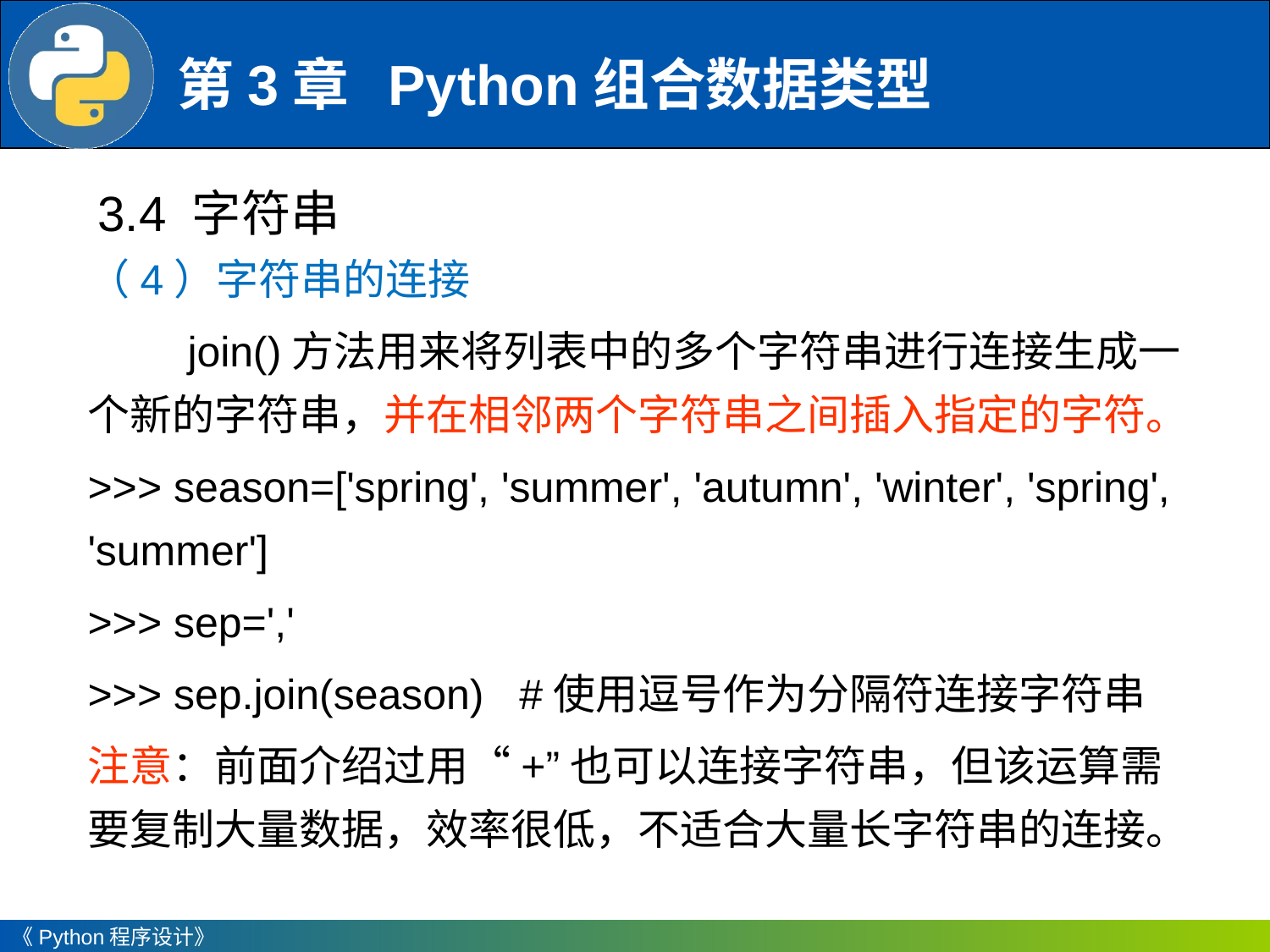

3.4 字符串
（4）字符串的连接
join()方法用来将列表中的多个字符串进行连接生成一个新的字符串，并在相邻两个字符串之间插入指定的字符。
>>> season=['spring', 'summer', 'autumn', 'winter', 'spring', 'summer']
>>> sep=','
>>> sep.join(season)   #使用逗号作为分隔符连接字符串
注意：前面介绍过用“+”也可以连接字符串，但该运算需要复制大量数据，效率很低，不适合大量长字符串的连接。